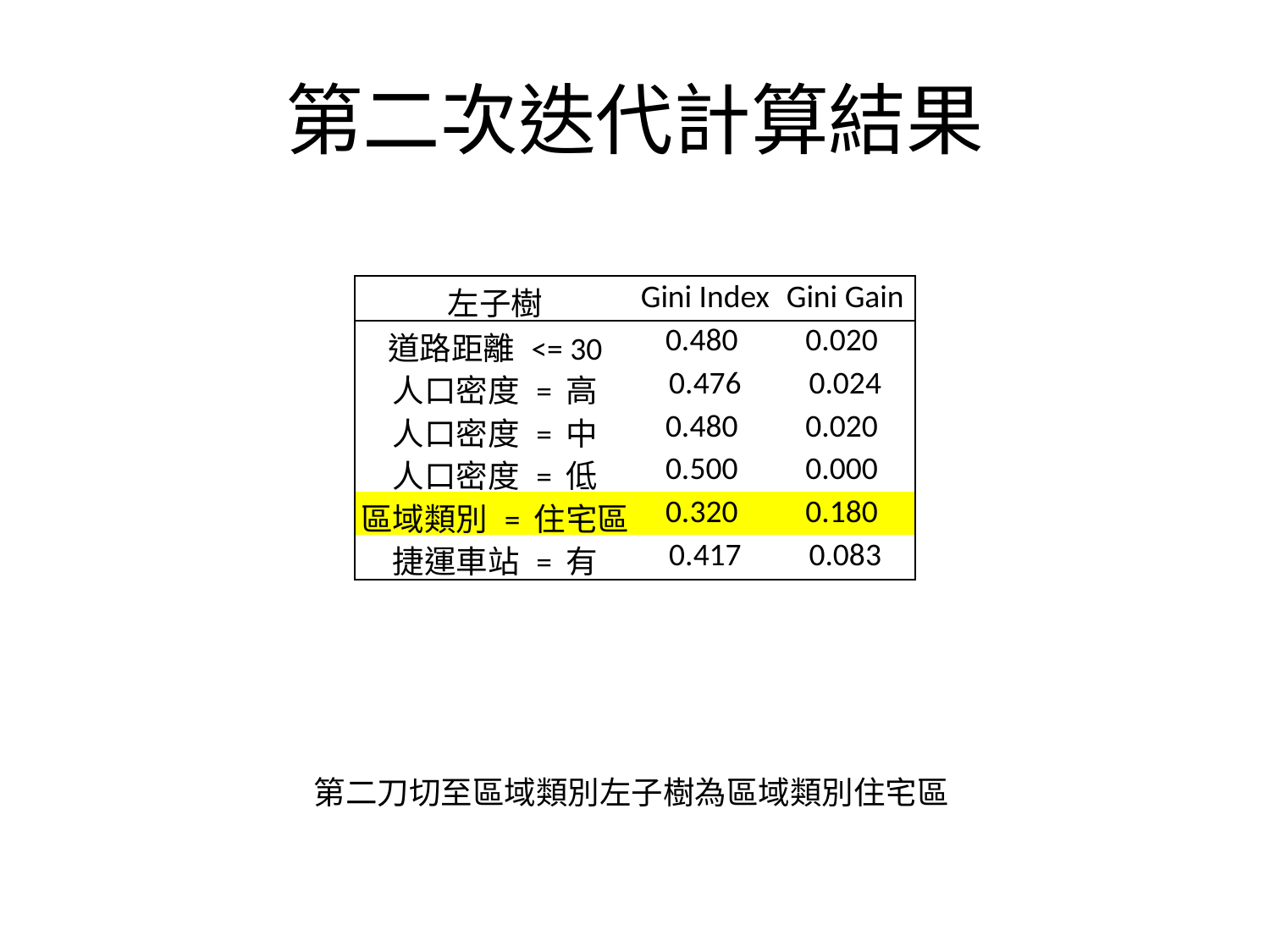

# 第二次迭代計算結果
| 左子樹 | Gini Index | Gini Gain |
| --- | --- | --- |
| 道路距離 <= 30 | 0.480 | 0.020 |
| 人口密度 = 高 | 0.476 | 0.024 |
| 人口密度 = 中 | 0.480 | 0.020 |
| 人口密度 = 低 | 0.500 | 0.000 |
| 區域類別 = 住宅區 | 0.320 | 0.180 |
| 捷運車站 = 有 | 0.417 | 0.083 |
第二刀切至區域類別左子樹為區域類別住宅區